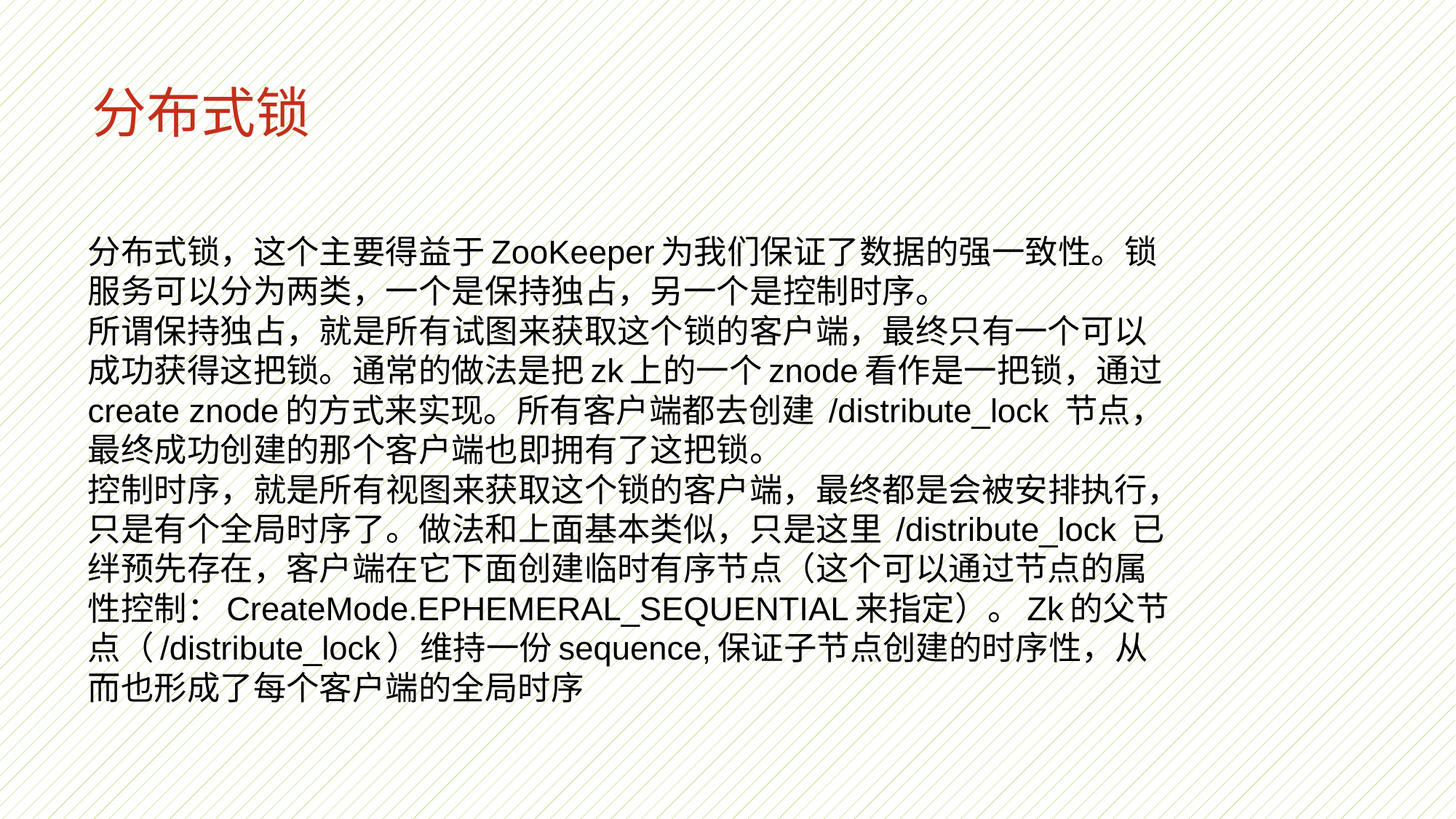

# 分布式锁
分布式锁，这个主要得益于ZooKeeper为我们保证了数据的强一致性。锁服务可以分为两类，一个是保持独占，另一个是控制时序。
所谓保持独占，就是所有试图来获取这个锁的客户端，最终只有一个可以成功获得这把锁。通常的做法是把zk上的一个znode看作是一把锁，通过create znode的方式来实现。所有客户端都去创建 /distribute_lock 节点，最终成功创建的那个客户端也即拥有了这把锁。
控制时序，就是所有视图来获取这个锁的客户端，最终都是会被安排执行，只是有个全局时序了。做法和上面基本类似，只是这里 /distribute_lock 已绊预先存在，客户端在它下面创建临时有序节点（这个可以通过节点的属性控制：CreateMode.EPHEMERAL_SEQUENTIAL来指定）。Zk的父节点（/distribute_lock）维持一份sequence,保证子节点创建的时序性，从而也形成了每个客户端的全局时序